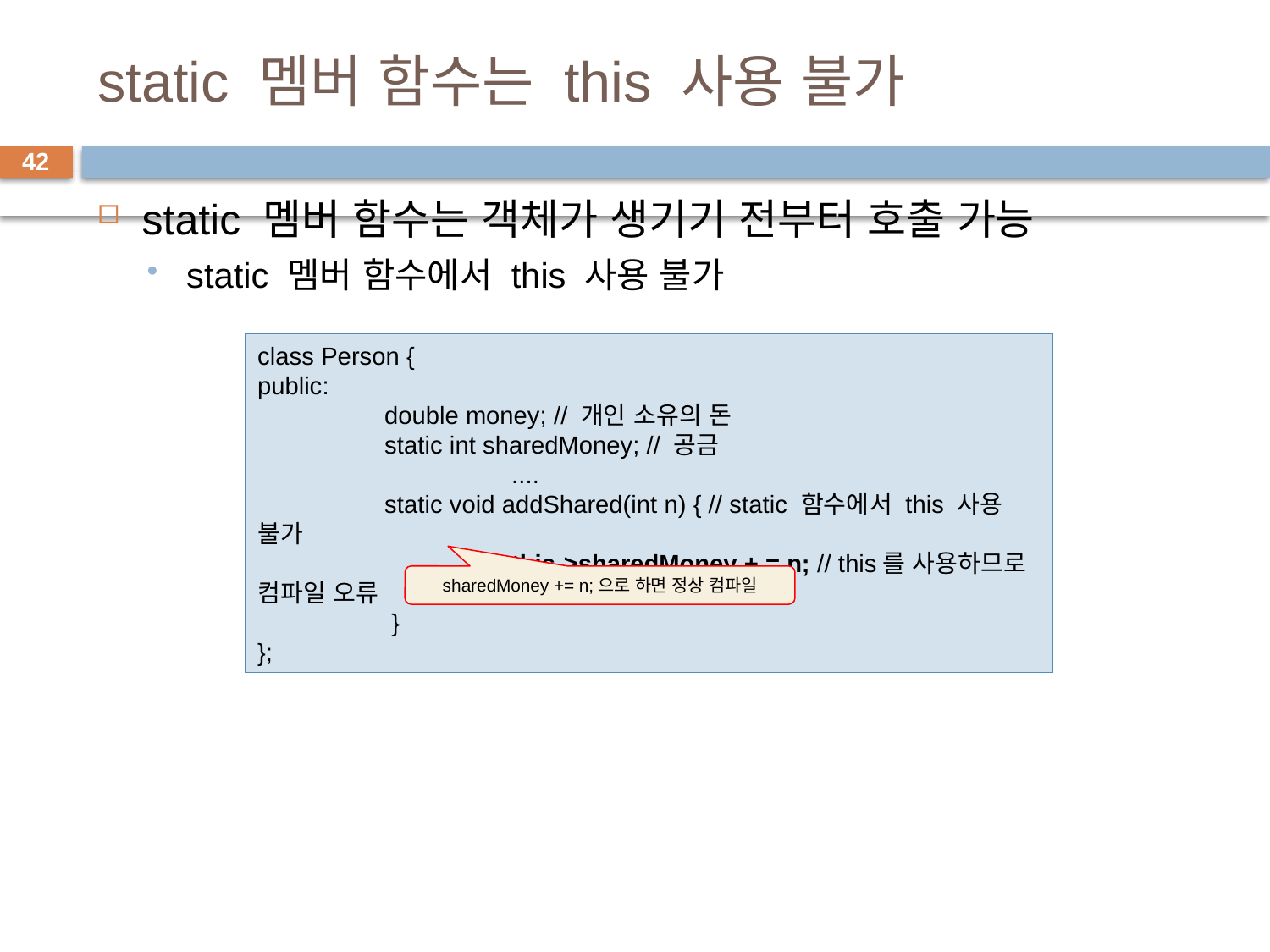

# static 멤버 함수는 this 사용 불가
42
static 멤버 함수는 객체가 생기기 전부터 호출 가능
static 멤버 함수에서 this 사용 불가
class Person {
public:
	double money; // 개인 소유의 돈
	static int sharedMoney; // 공금
		....
	static void addShared(int n) { // static 함수에서 this 사용 불가
		this->sharedMoney + = n; // this를 사용하므로 컴파일 오류
	 }
};
sharedMoney += n;으로 하면 정상 컴파일